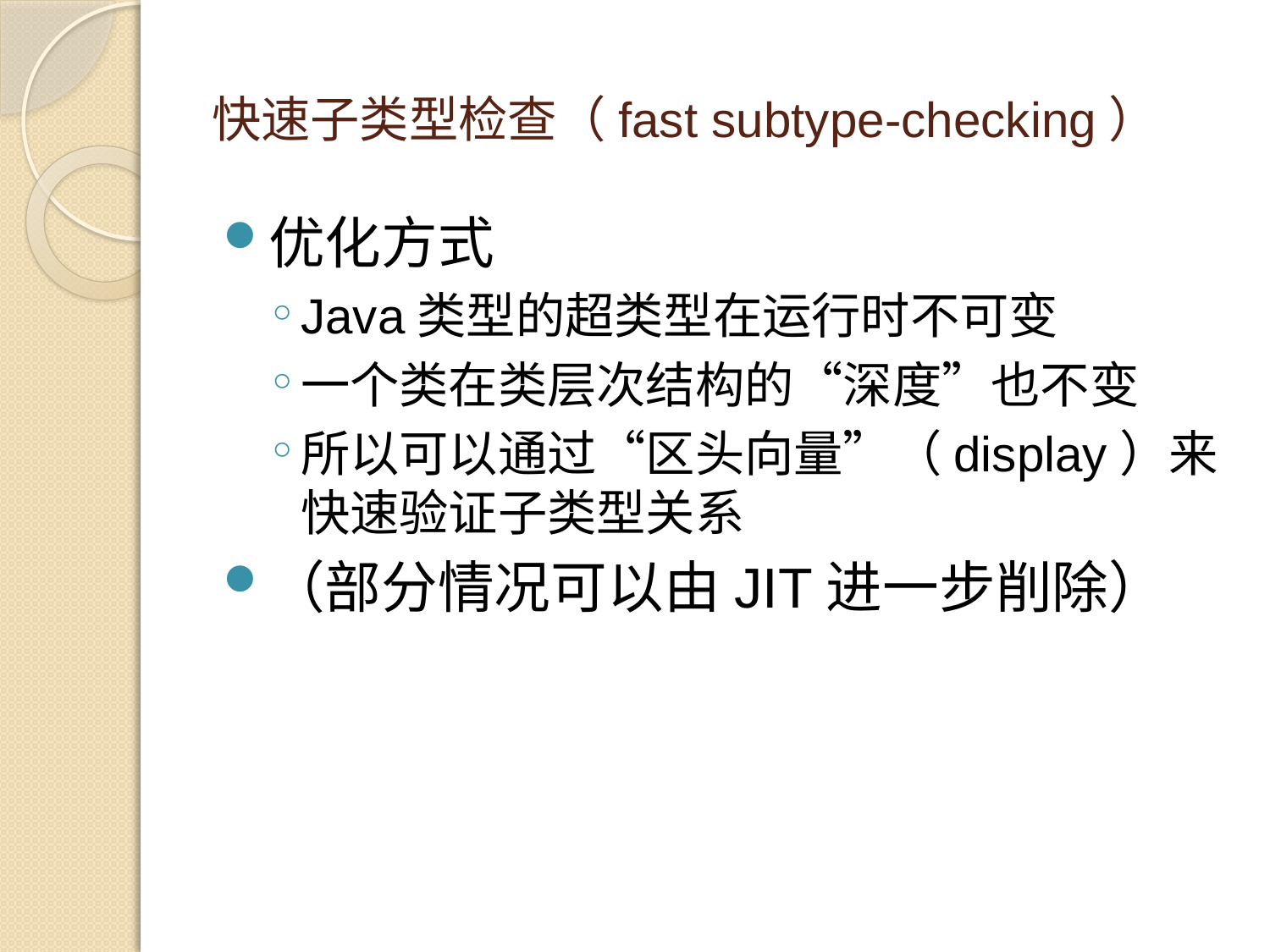

# 快速子类型检查（fast subtype-checking）
优化方式
Java类型的超类型在运行时不可变
一个类在类层次结构的“深度”也不变
所以可以通过“区头向量”（display）来快速验证子类型关系
（部分情况可以由JIT进一步削除）